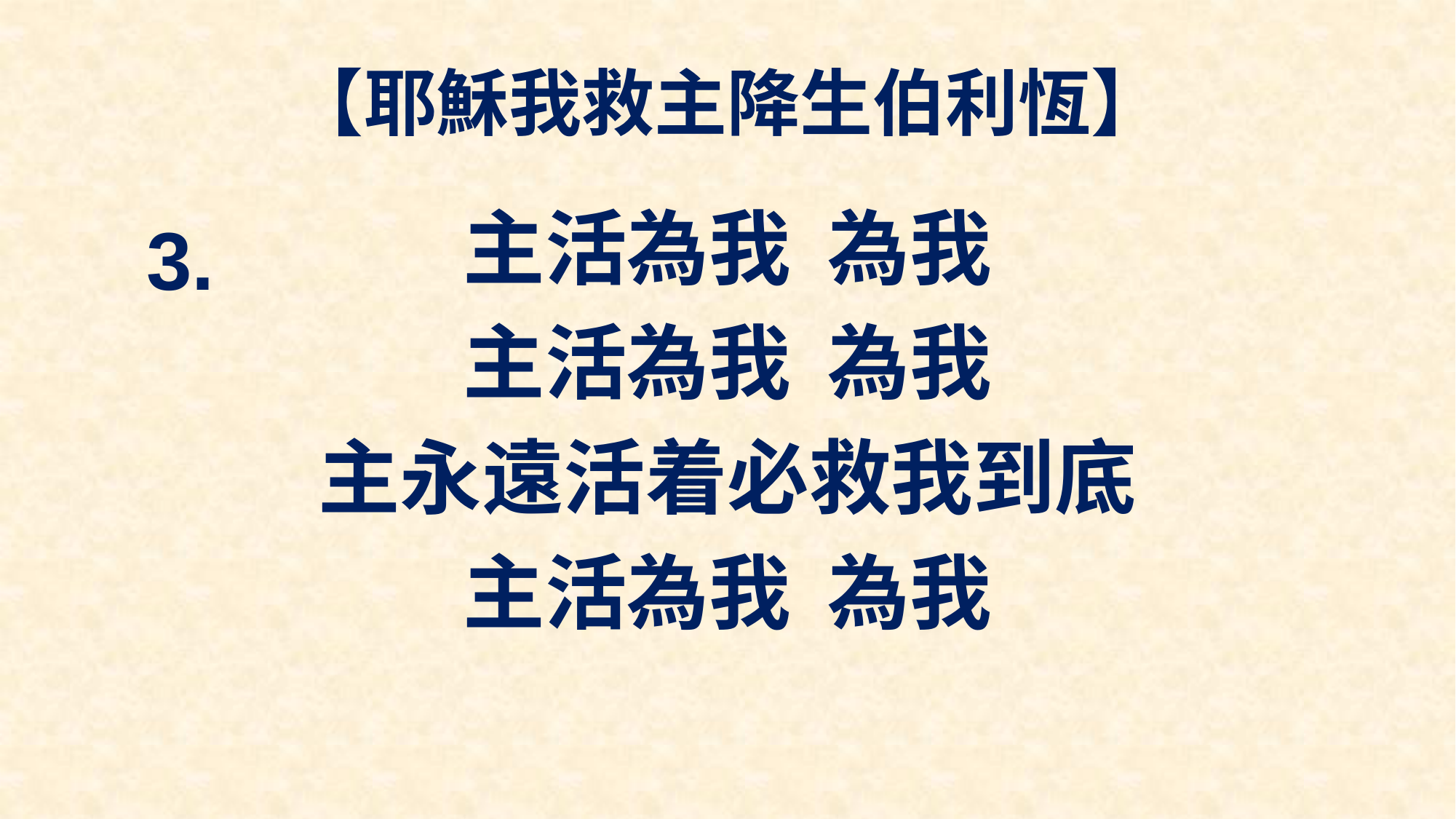

# 【耶穌我救主降生伯利恆】
主活為我  為我
主活為我  為我
主永遠活着必救我到底
主活為我  為我
3.